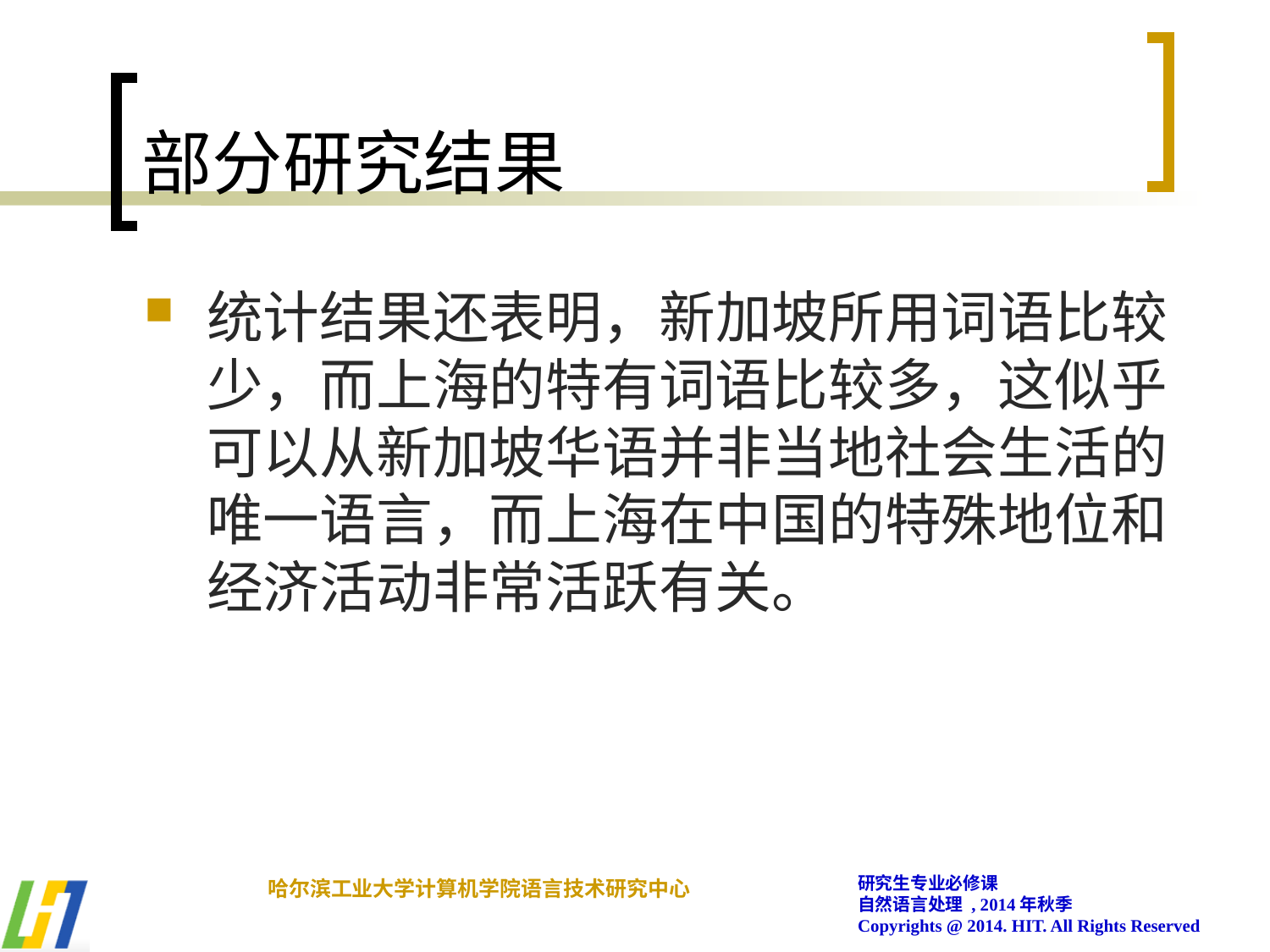

# 部分研究结果
统计结果还表明，新加坡所用词语比较少，而上海的特有词语比较多，这似乎可以从新加坡华语并非当地社会生活的唯一语言，而上海在中国的特殊地位和经济活动非常活跃有关。

研究生专业必修课
自然语言处理 , 2014年秋季
Copyrights @ 2014. HIT. All Rights Reserved
哈尔滨工业大学计算机学院语言技术研究中心